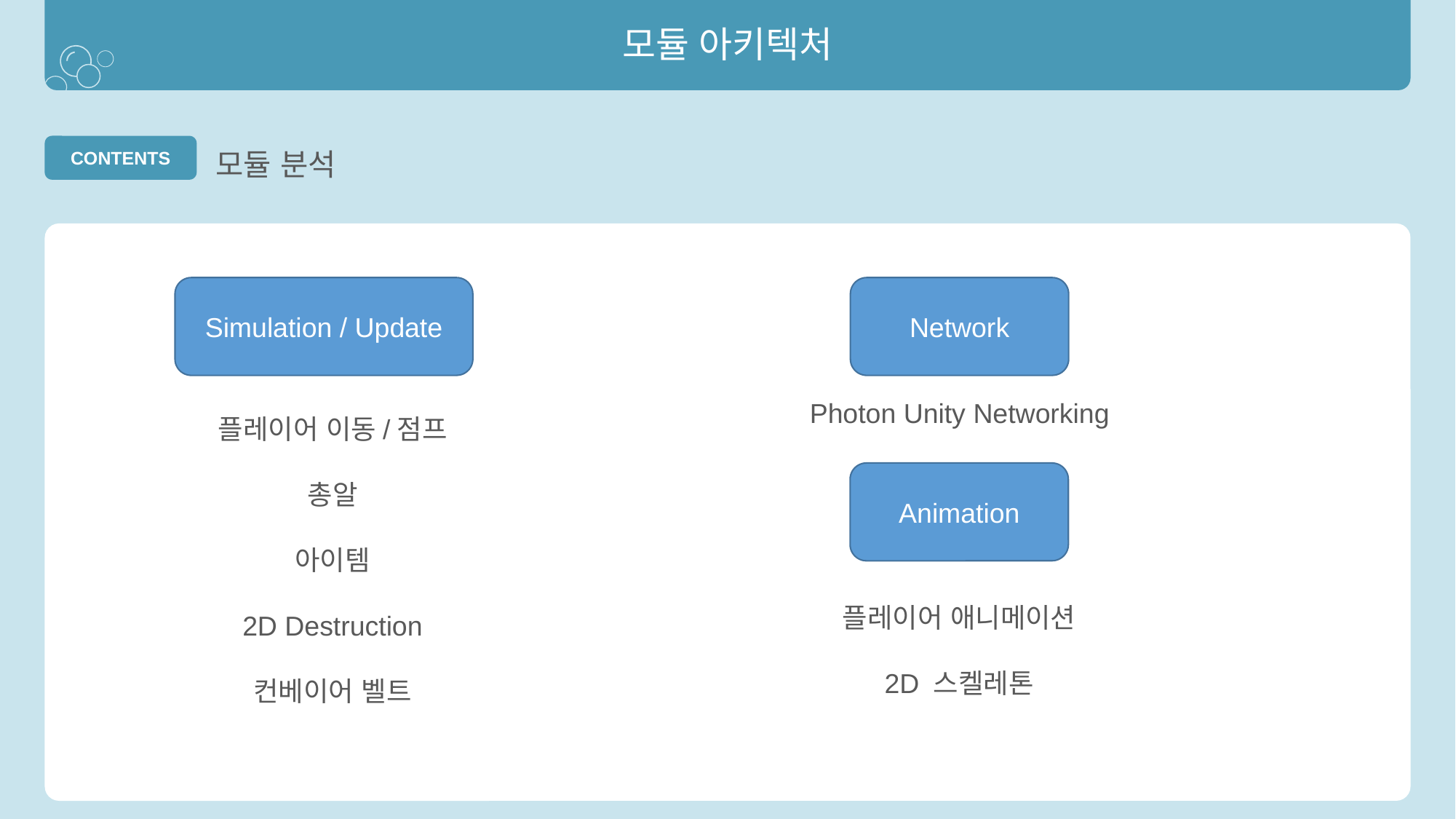

모듈 아키텍처

모듈 분석
CONTENTS
ㄴ
Network
Simulation / Update
Photon Unity Networking
플레이어 이동/점프

총알

아이템

2D Destruction

컨베이어 벨트
Animation
플레이어 애니메이션

2D 스켈레톤